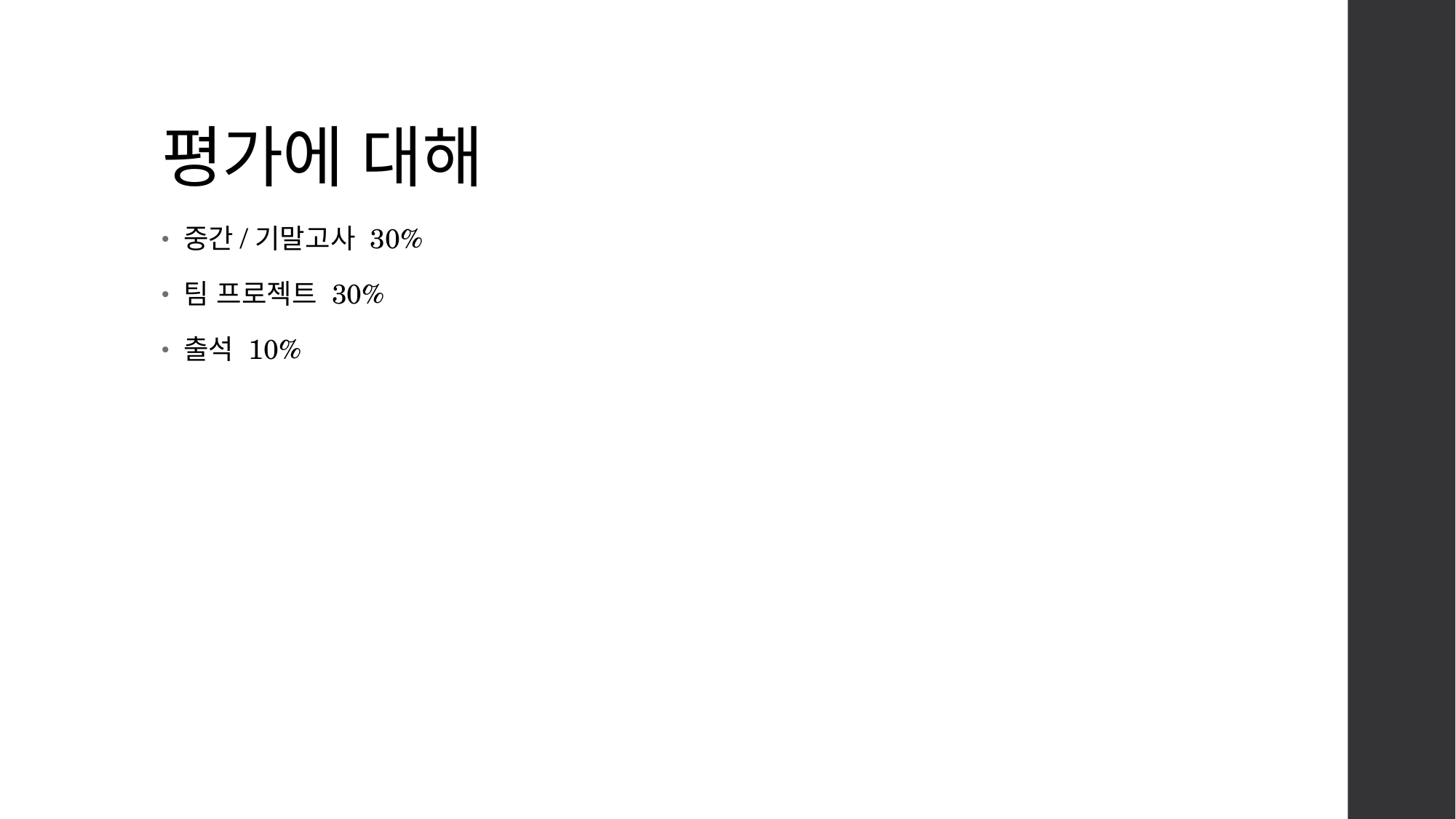

# 평가에 대해
중간/기말고사 30%
팀 프로젝트 30%
출석 10%